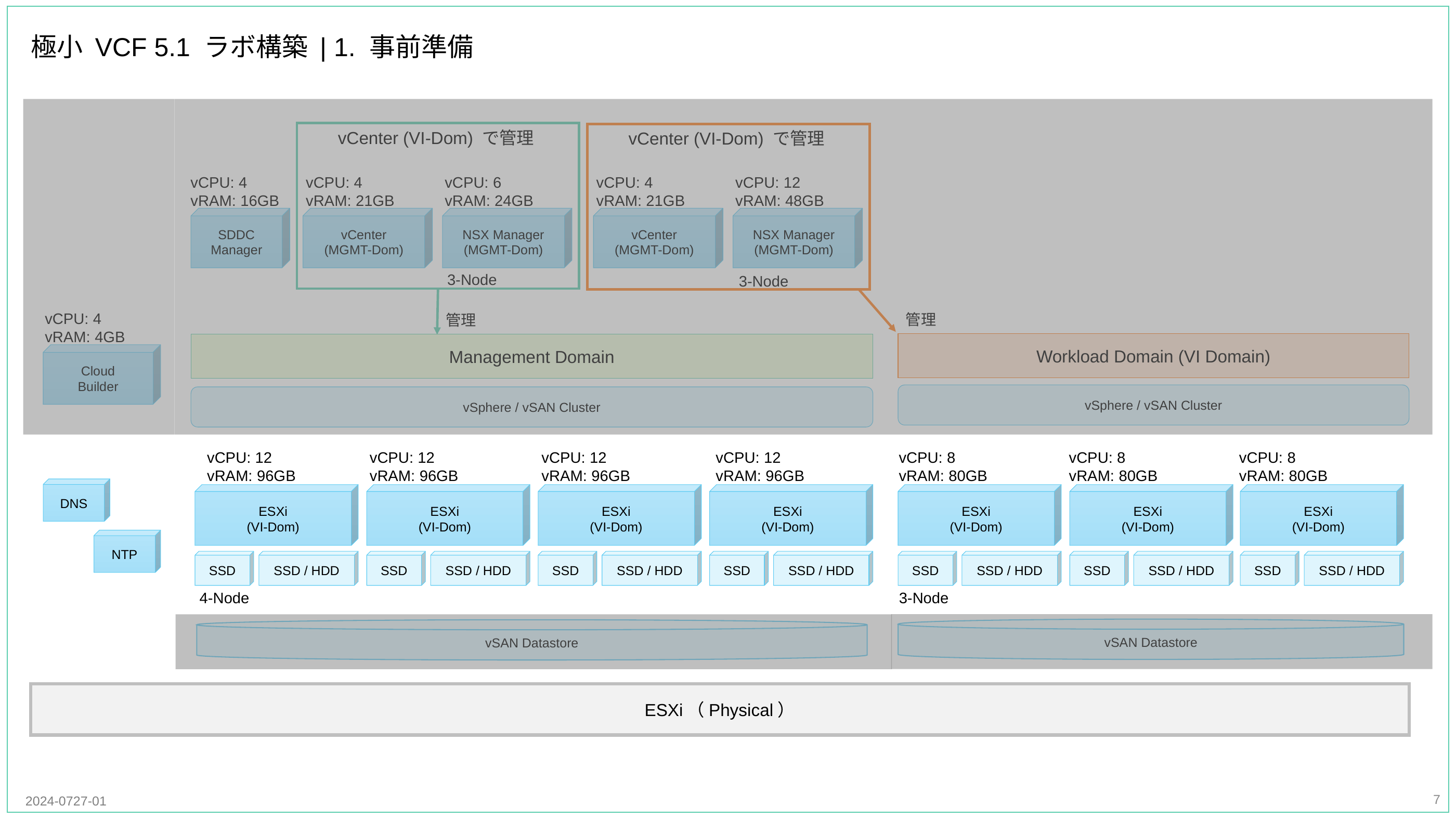

# 極小 VCF 5.1 ラボ構築 | 1. 事前準備

7